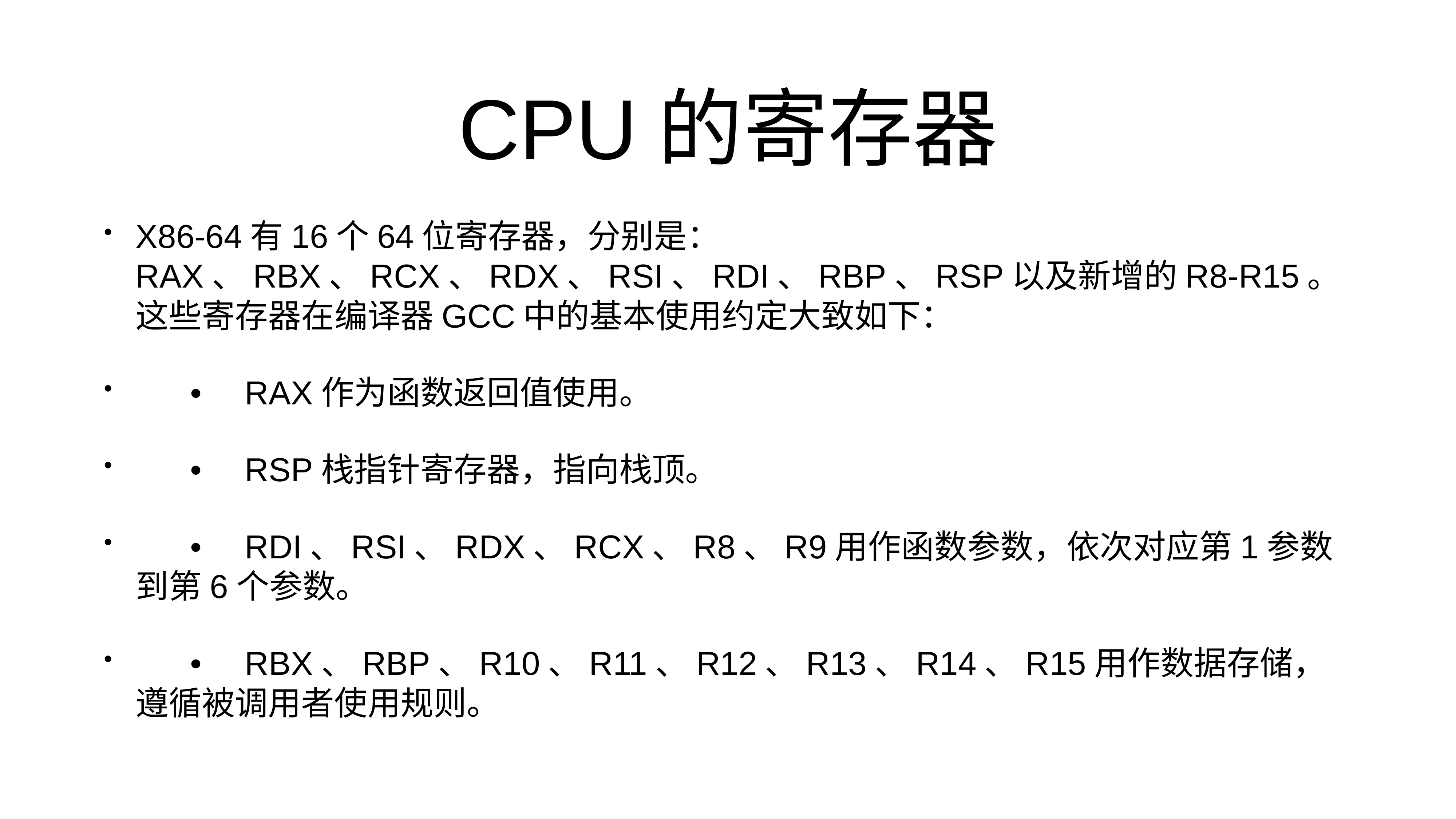

# CPU的寄存器
X86-64有16个64位寄存器，分别是：RAX、RBX、RCX、RDX、RSI、RDI、RBP、RSP以及新增的R8-R15。这些寄存器在编译器GCC中的基本使用约定大致如下：
	•	RAX作为函数返回值使用。
	•	RSP栈指针寄存器，指向栈顶。
	•	RDI、RSI、RDX、RCX、R8、R9用作函数参数，依次对应第1参数到第6个参数。
	•	RBX、RBP、R10、R11、R12、R13、R14、R15用作数据存储，遵循被调用者使用规则。